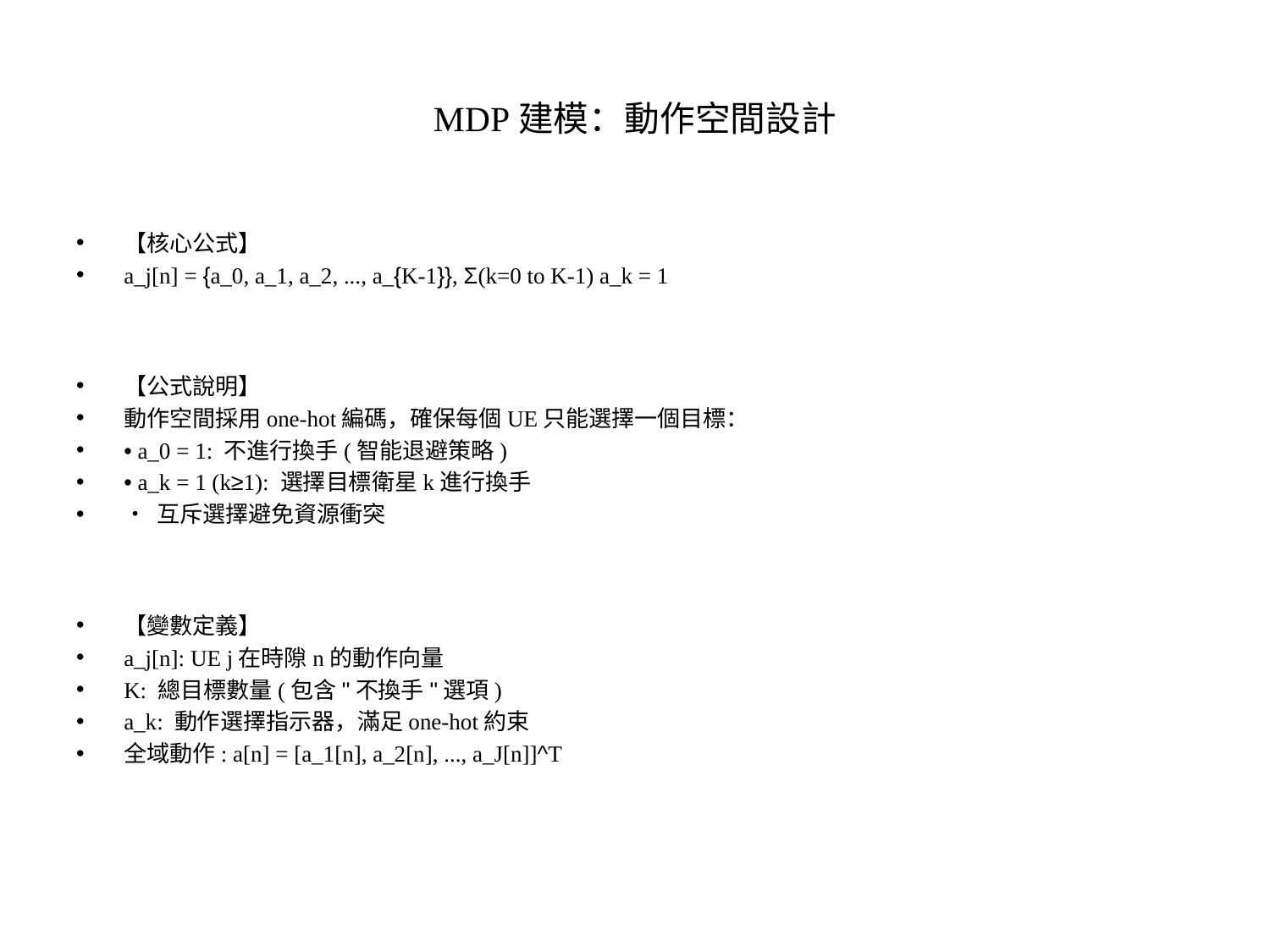

# MDP建模：動作空間設計
【核心公式】
a_j[n] = {a_0, a_1, a_2, ..., a_{K-1}}, Σ(k=0 to K-1) a_k = 1

【公式說明】
動作空間採用one-hot編碼，確保每個UE只能選擇一個目標：
• a_0 = 1: 不進行換手(智能退避策略)
• a_k = 1 (k≥1): 選擇目標衛星k進行換手
• 互斥選擇避免資源衝突

【變數定義】
a_j[n]: UE j在時隙n的動作向量
K: 總目標數量(包含"不換手"選項)
a_k: 動作選擇指示器，滿足one-hot約束
全域動作: a[n] = [a_1[n], a_2[n], ..., a_J[n]]^T